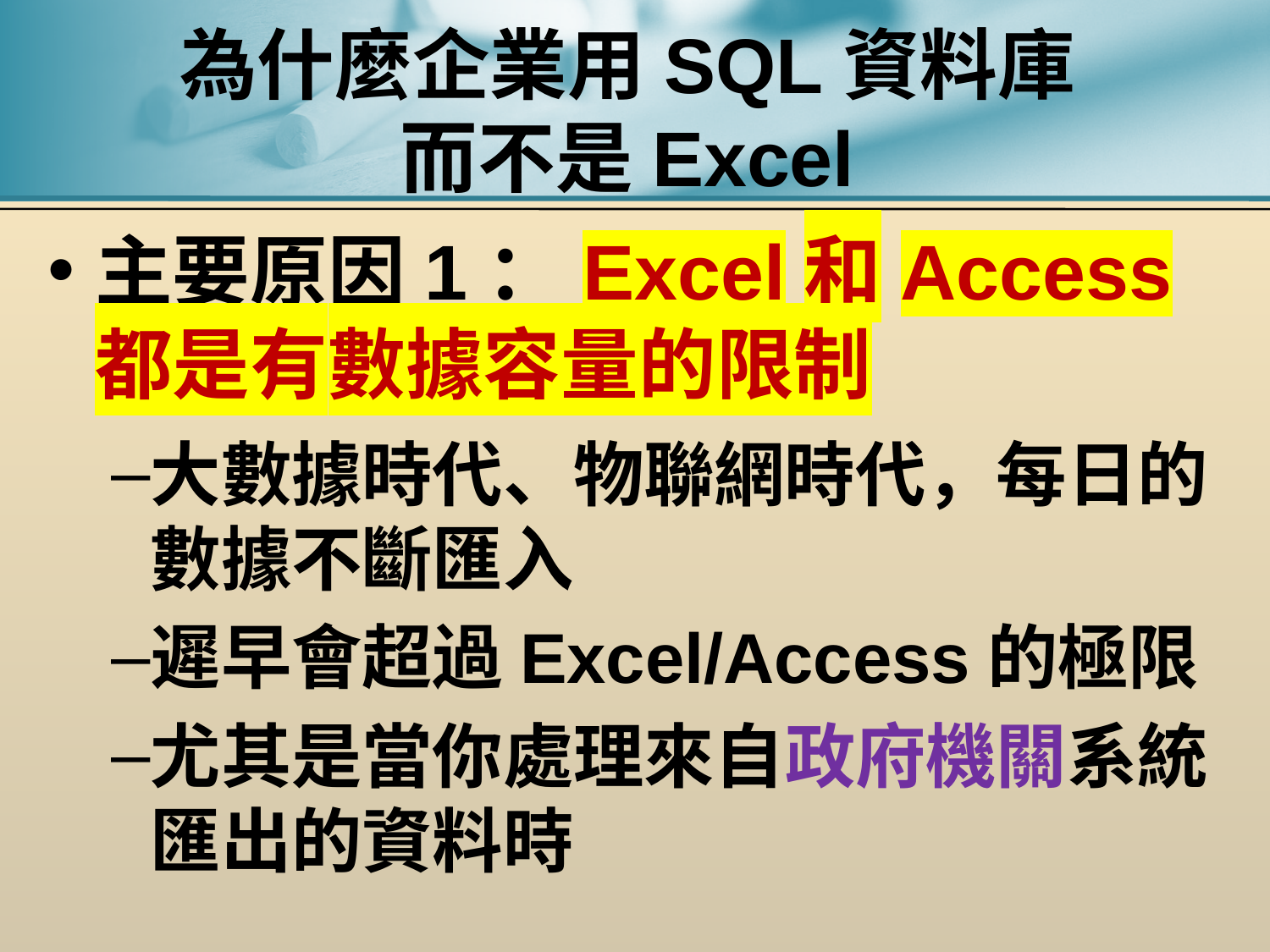

# 為什麼企業用SQL資料庫 而不是Excel
主要原因1：Excel和Access都是有數據容量的限制
大數據時代、物聯網時代，每日的數據不斷匯入
遲早會超過Excel/Access的極限
尤其是當你處理來自政府機關系統匯出的資料時